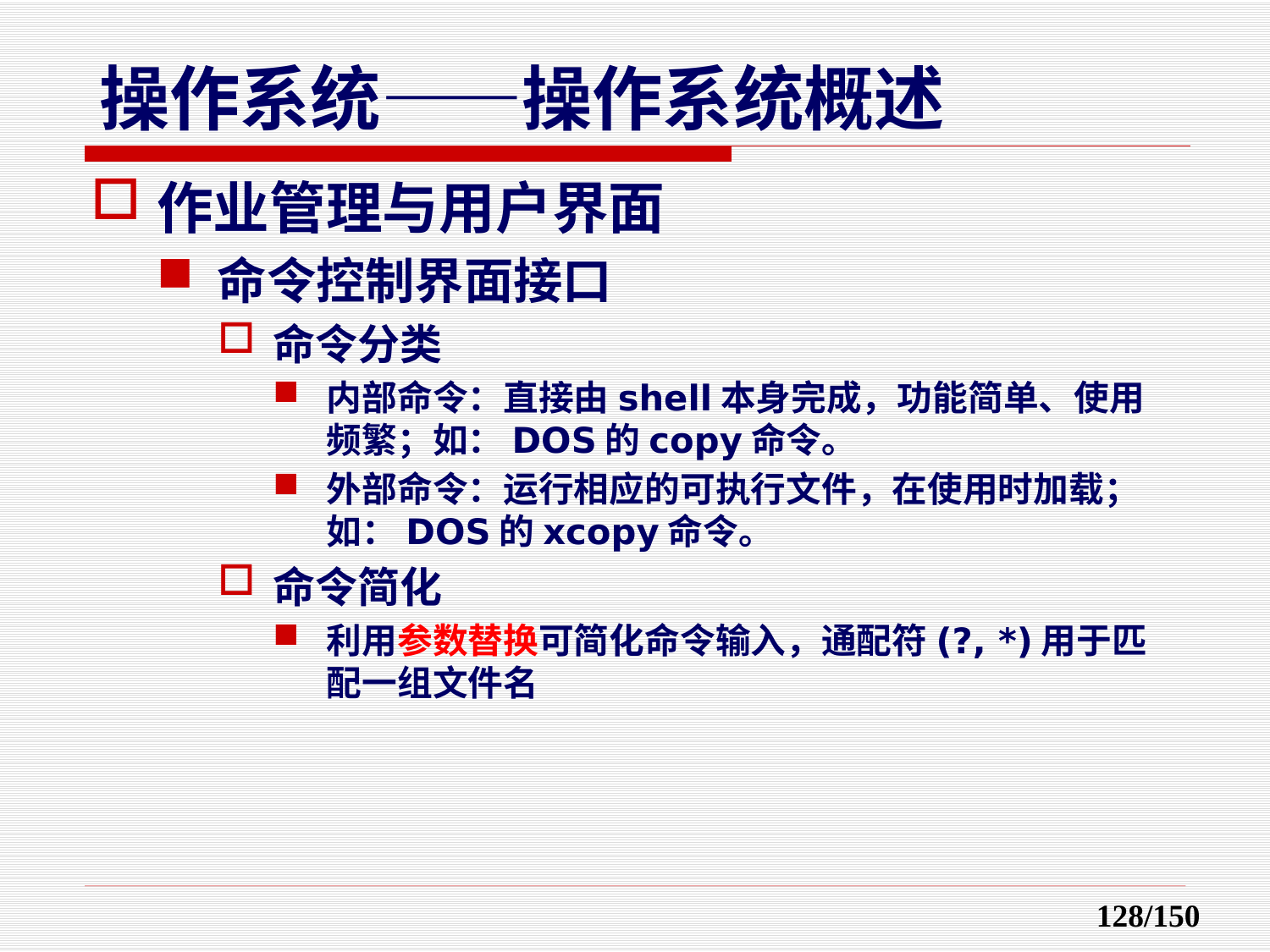

作业管理与用户界面
命令控制界面接口
命令分类
内部命令：直接由shell本身完成，功能简单、使用频繁；如：DOS的copy命令。
外部命令：运行相应的可执行文件，在使用时加载；如：DOS的xcopy命令。
命令简化
利用参数替换可简化命令输入，通配符(?, *)用于匹配一组文件名